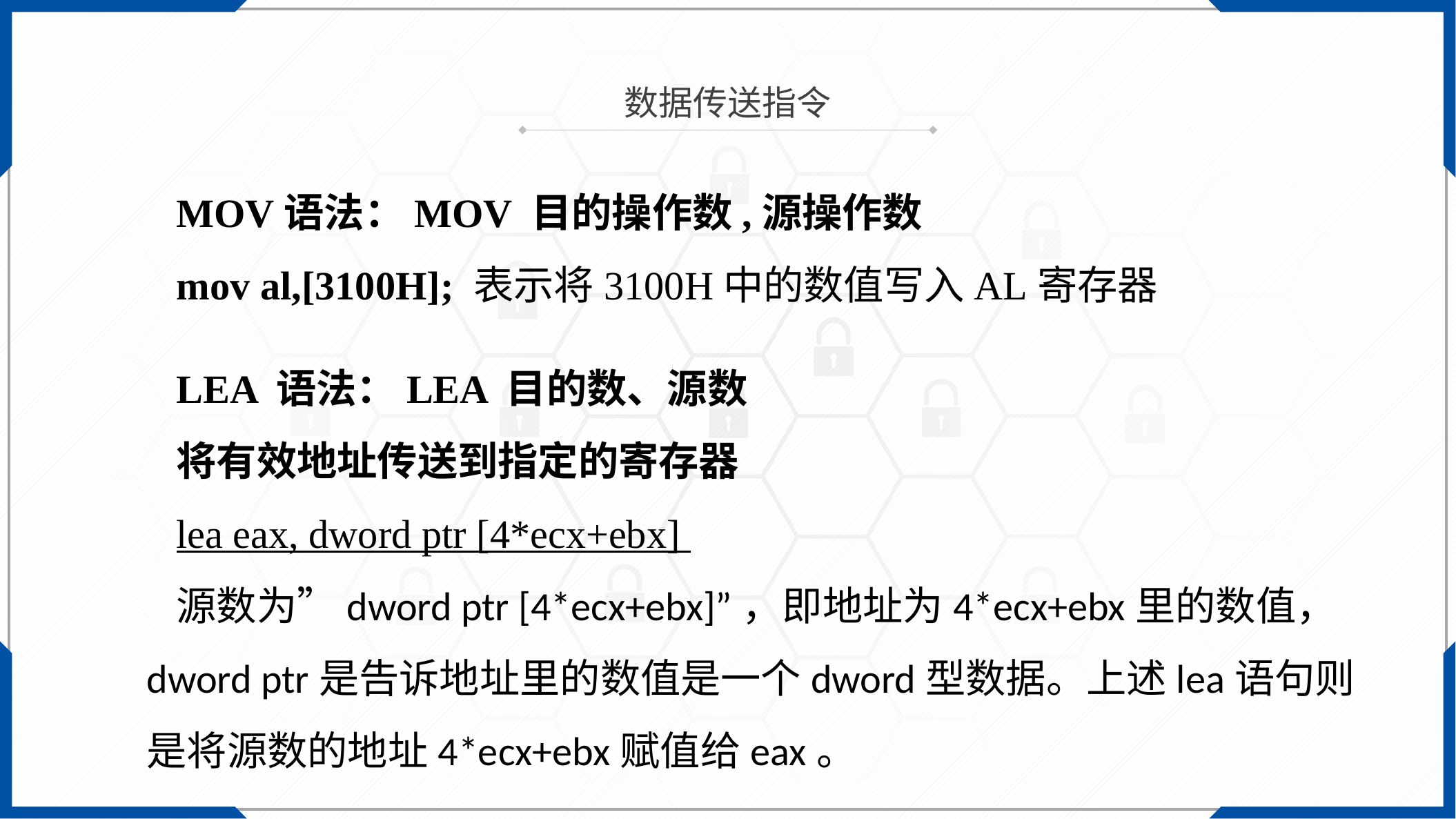

数据传送指令
MOV语法：MOV 目的操作数,源操作数
mov al,[3100H]; 表示将3100H中的数值写入AL寄存器

LEA 语法：LEA 目的数、源数
将有效地址传送到指定的寄存器
lea eax, dword ptr [4*ecx+ebx]
源数为”dword ptr [4*ecx+ebx]”，即地址为4*ecx+ebx里的数值，dword ptr是告诉地址里的数值是一个dword型数据。上述lea语句则是将源数的地址4*ecx+ebx赋值给eax。